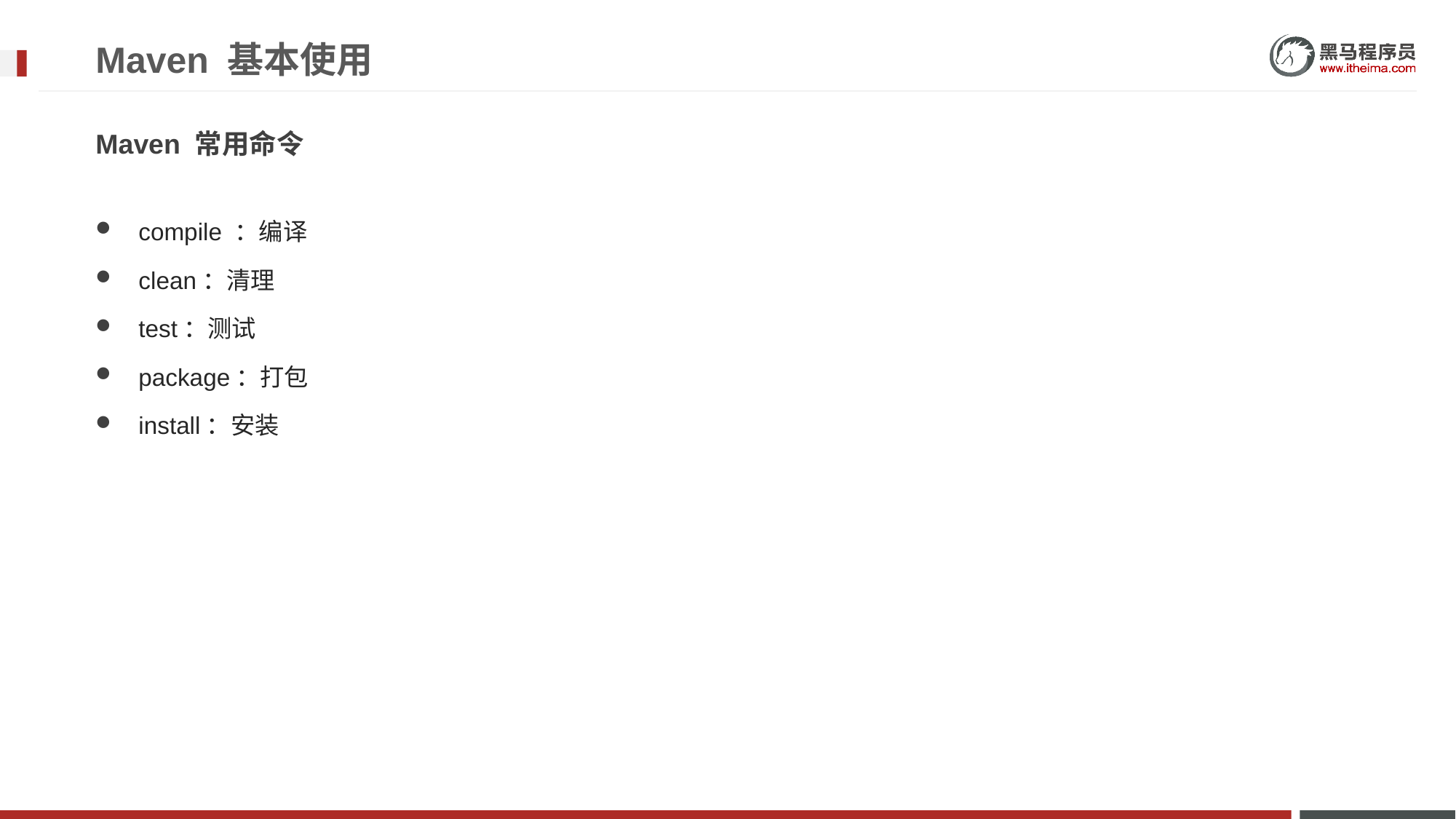

# Maven 基本使用
Maven 常用命令
compile ：编译
clean：清理
test：测试
package：打包
install：安装